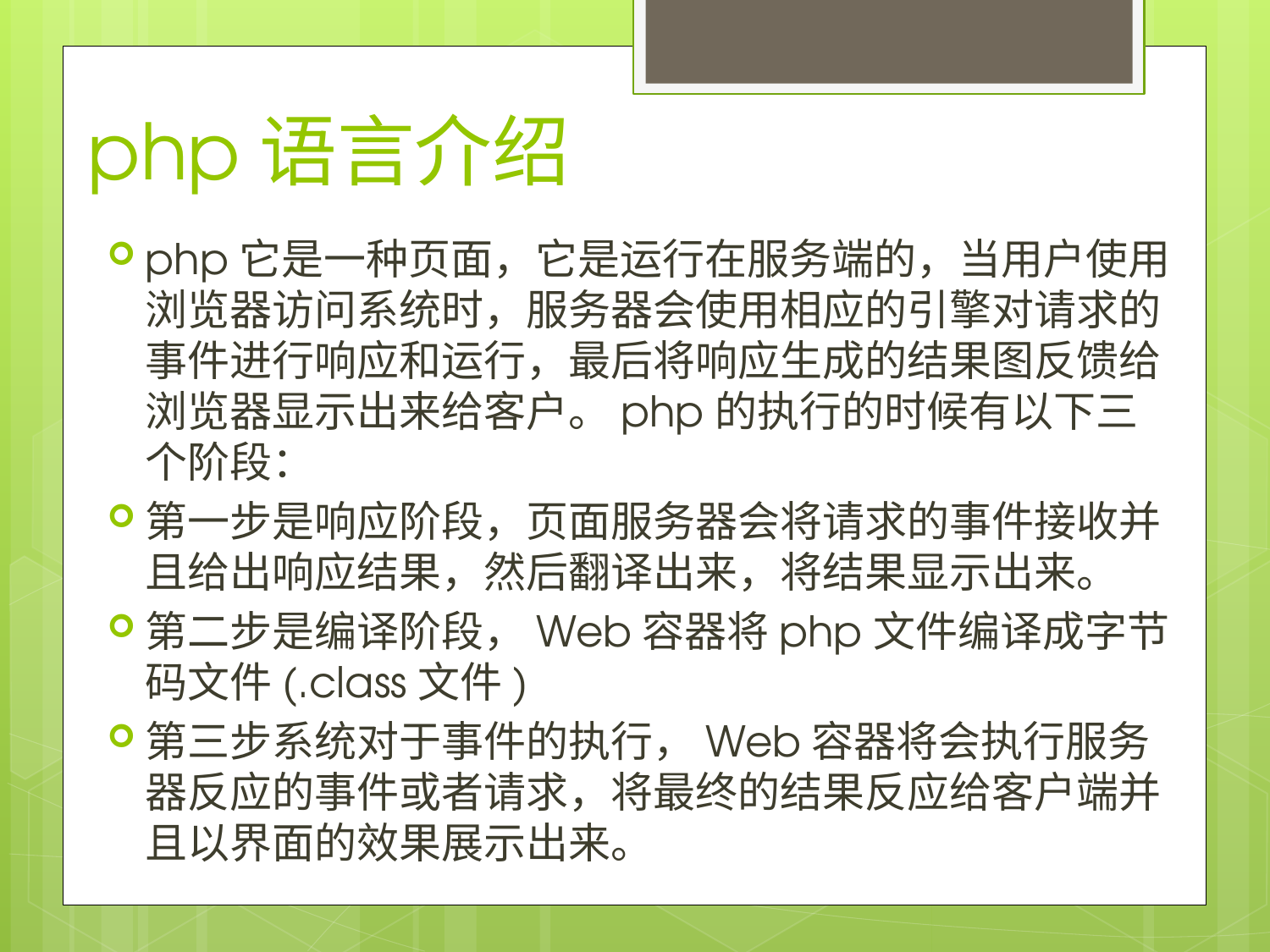

# php语言介绍
php它是一种页面，它是运行在服务端的，当用户使用浏览器访问系统时，服务器会使用相应的引擎对请求的事件进行响应和运行，最后将响应生成的结果图反馈给浏览器显示出来给客户。php的执行的时候有以下三个阶段：
第一步是响应阶段，页面服务器会将请求的事件接收并且给出响应结果，然后翻译出来，将结果显示出来。
第二步是编译阶段，Web容器将php文件编译成字节码文件(.class文件)
第三步系统对于事件的执行，Web容器将会执行服务器反应的事件或者请求，将最终的结果反应给客户端并且以界面的效果展示出来。